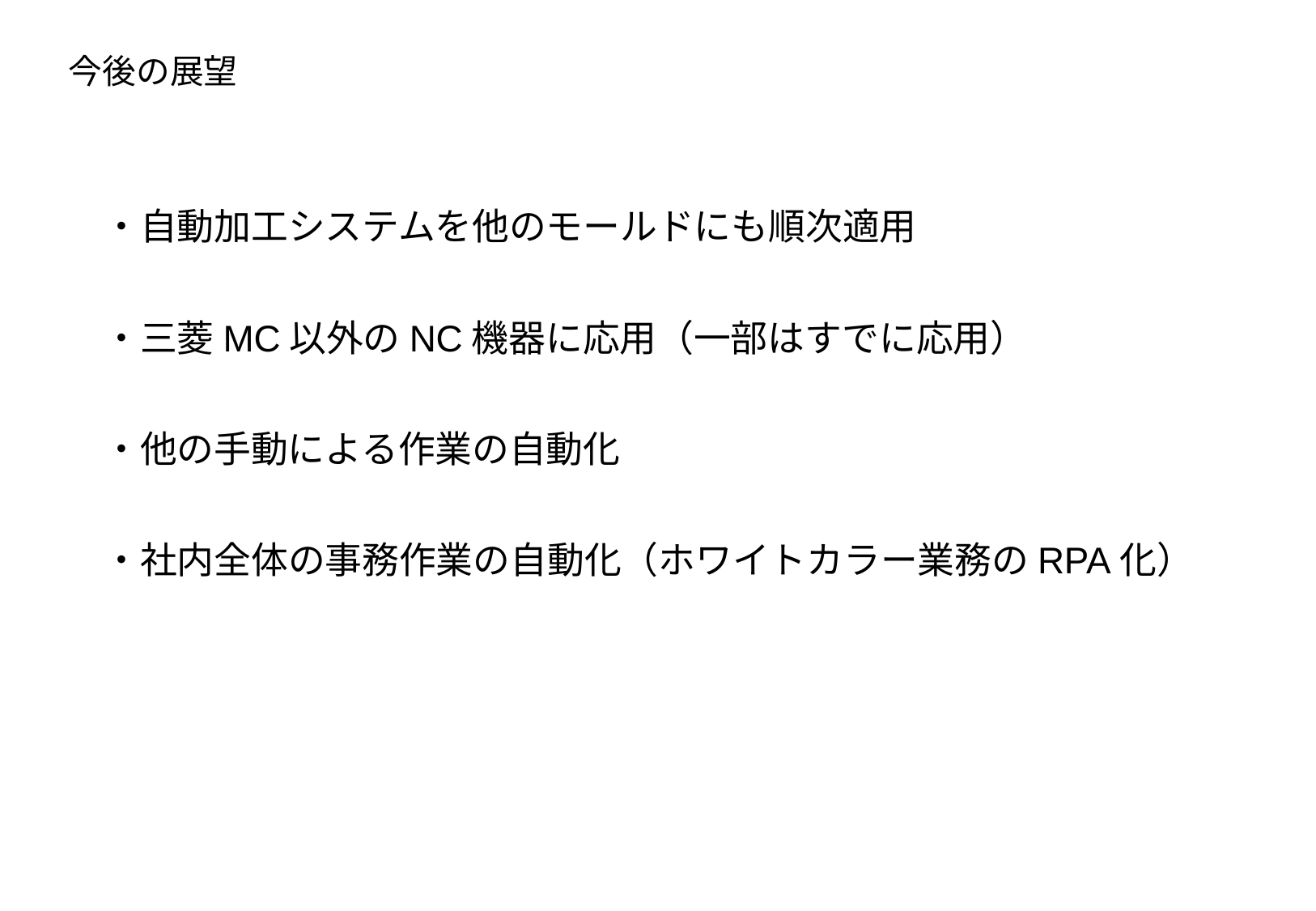

今後の展望
・自動加工システムを他のモールドにも順次適用
・三菱MC以外のNC機器に応用（一部はすでに応用）
・他の手動による作業の自動化
・社内全体の事務作業の自動化（ホワイトカラー業務のRPA化）